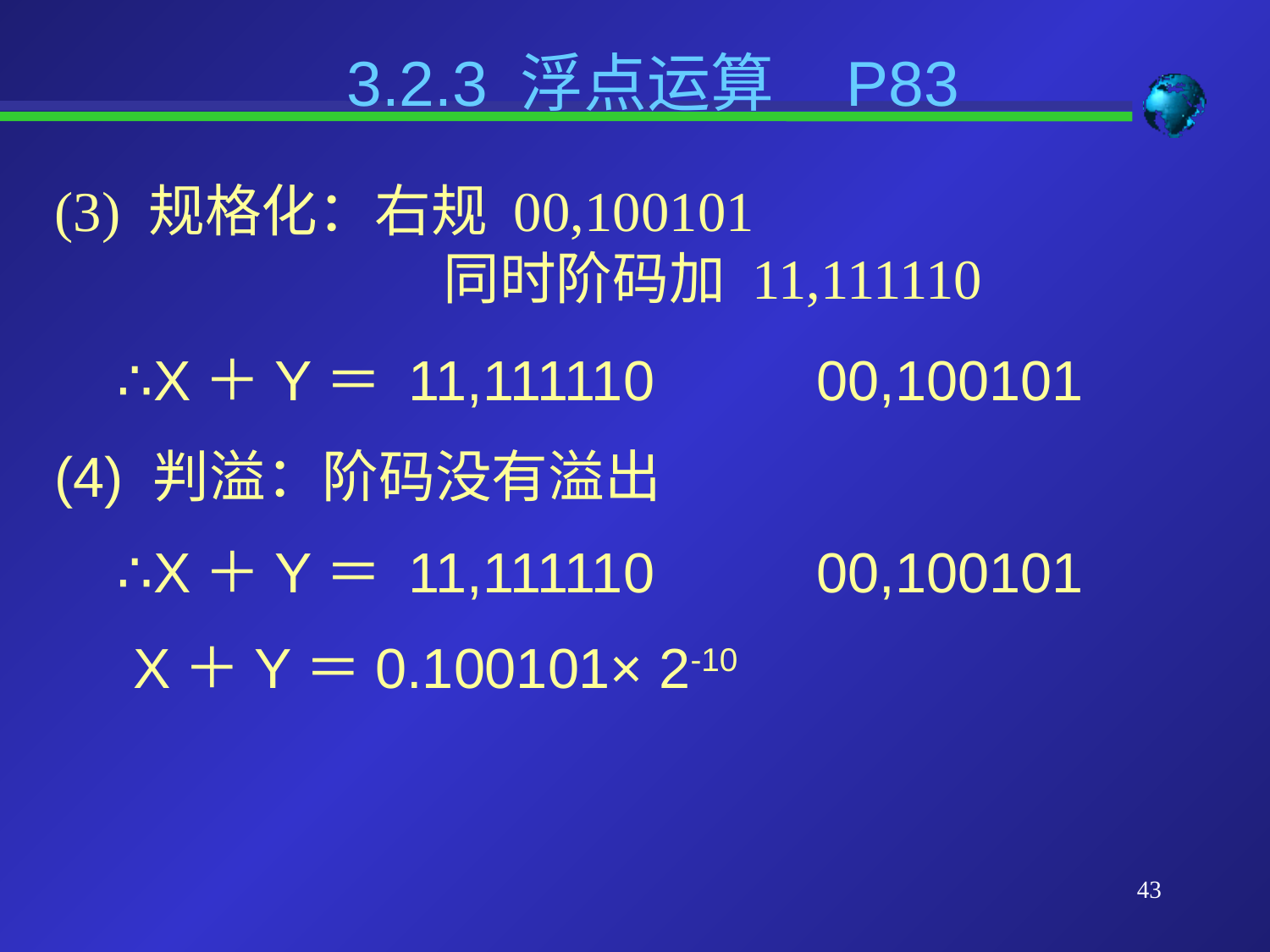

3.2.3 浮点运算    P83
(3) 规格化：右规 00,100101
	             同时阶码加 11,111110
    ∴X＋Y＝ 11,111110		00,100101
(4) 判溢：阶码没有溢出
    ∴X＋Y＝ 11,111110		00,100101
     X＋Y＝0.100101× 2-10
43